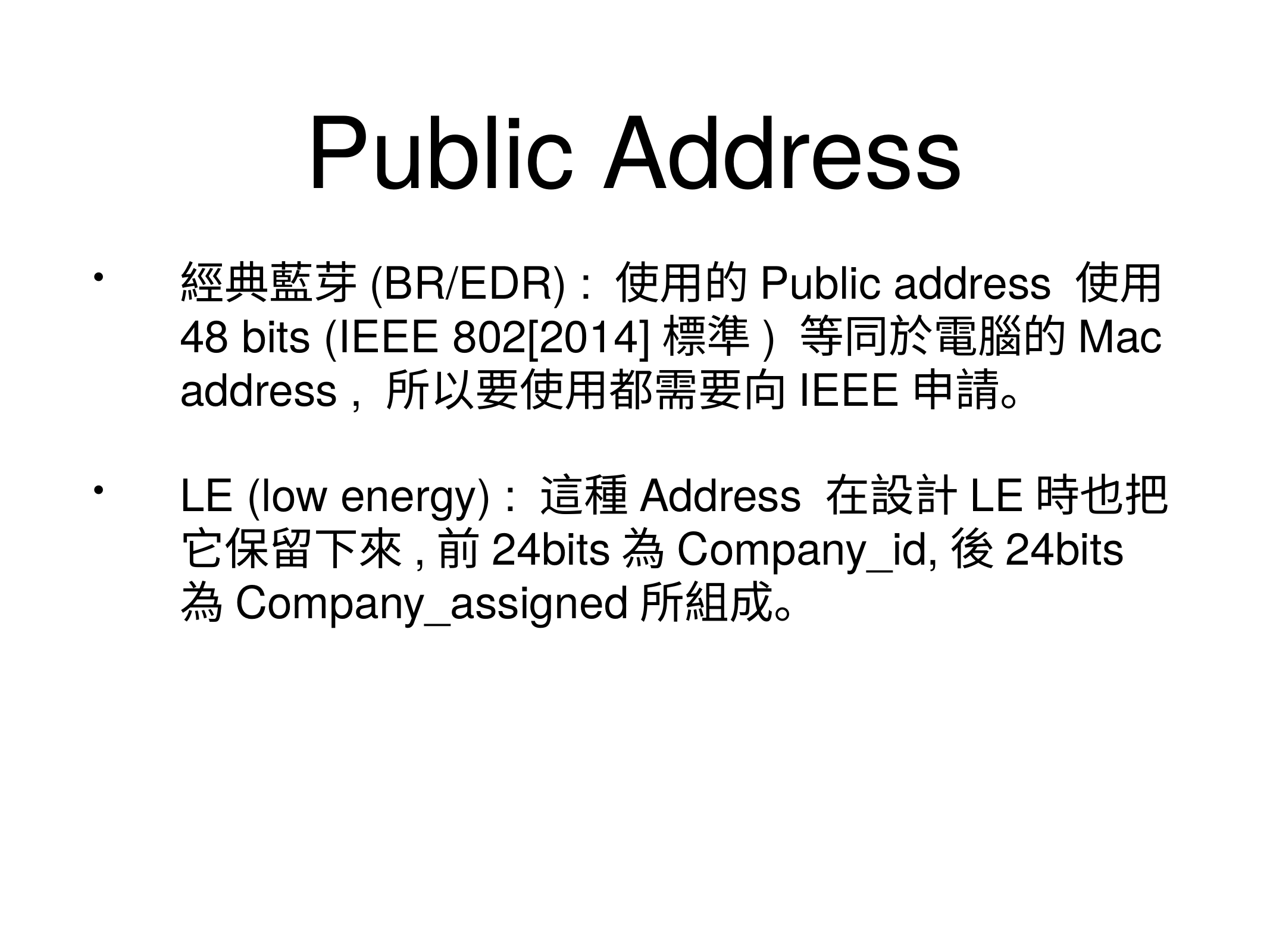

# Public Address
經典藍芽(BR/EDR) : 使用的Public address 使用 48 bits (IEEE 802[2014]標準) 等同於電腦的Mac address , 所以要使用都需要向IEEE申請。
LE (low energy) : 這種Address 在設計LE時也把它保留下來,前24bits為Company_id,後24bits為Company_assigned所組成。